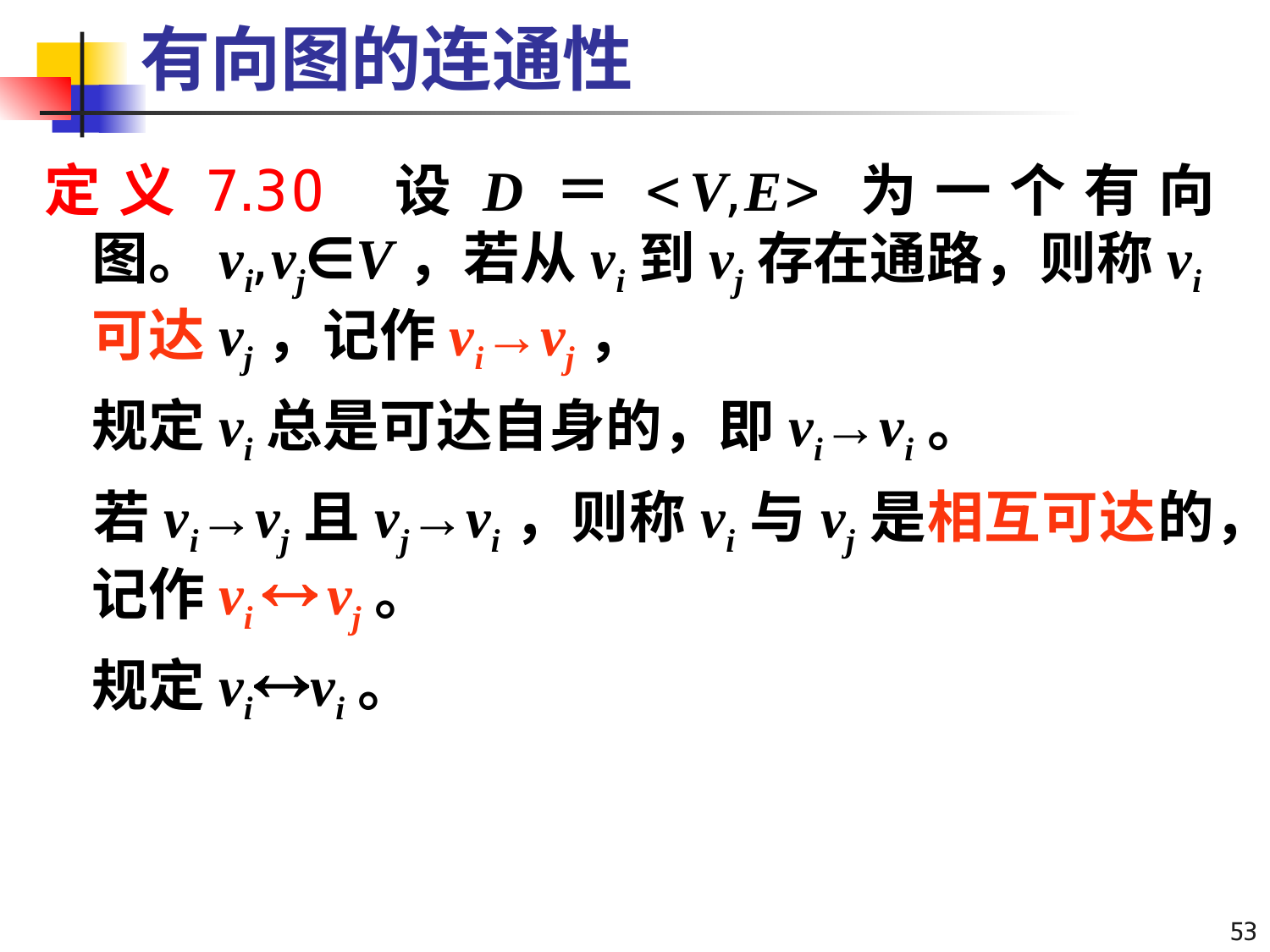

# 有向图的连通性
定义7.30 设D＝<V,E>为一个有向图。vi,vj∈V，若从vi到vj存在通路，则称vi可达vj，记作vi→vj，
	规定vi总是可达自身的，即vi→vi。
	若vi→vj且vj→vi，则称vi与vj是相互可达的，记作vi ↔ vj。
	规定vi↔vi。
53